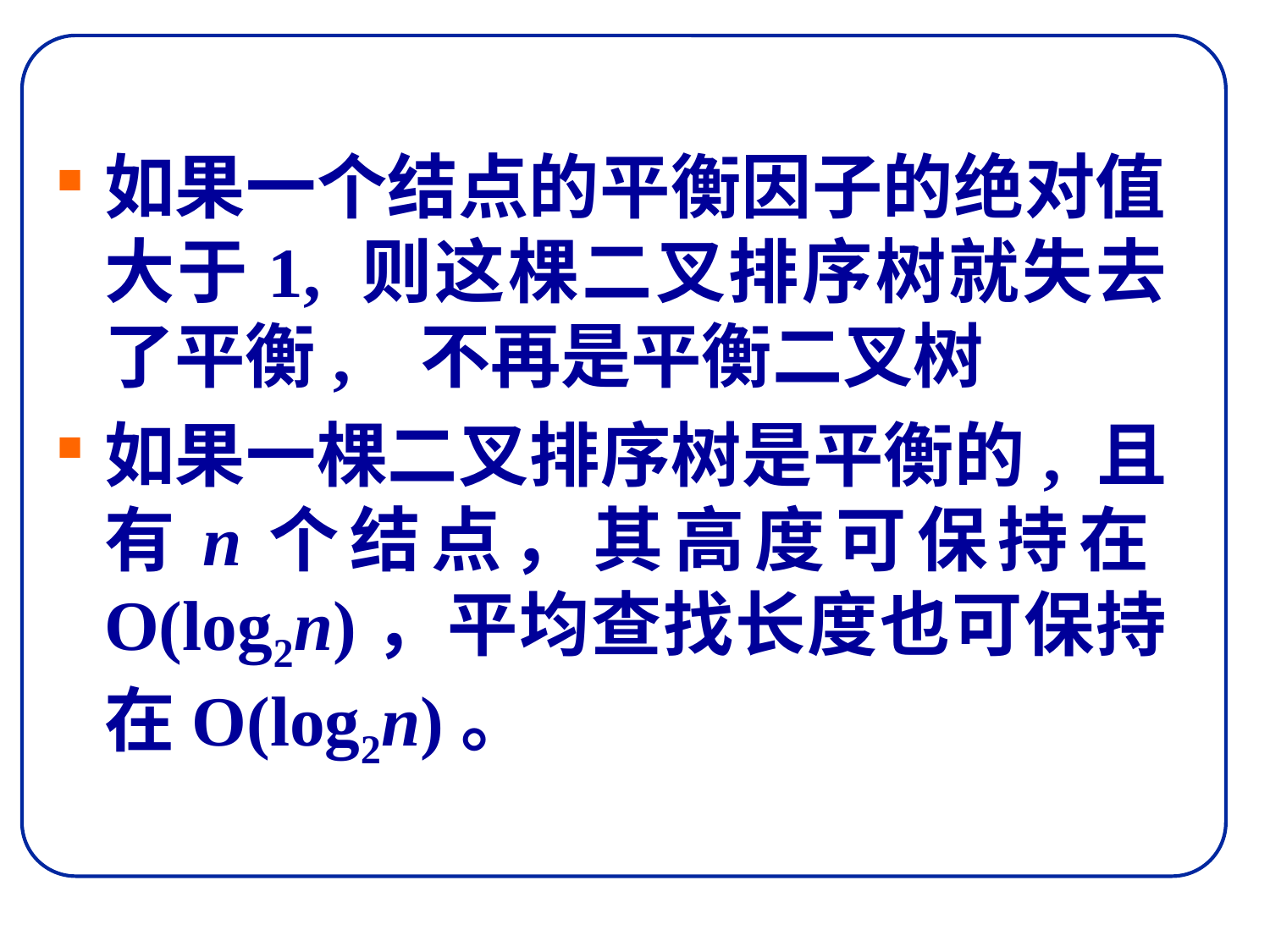

如果一个结点的平衡因子的绝对值大于1, 则这棵二叉排序树就失去了平衡,   不再是平衡二叉树
如果一棵二叉排序树是平衡的, 且有n个结点，其高度可保持在O(log2n)，平均查找长度也可保持在O(log2n)。